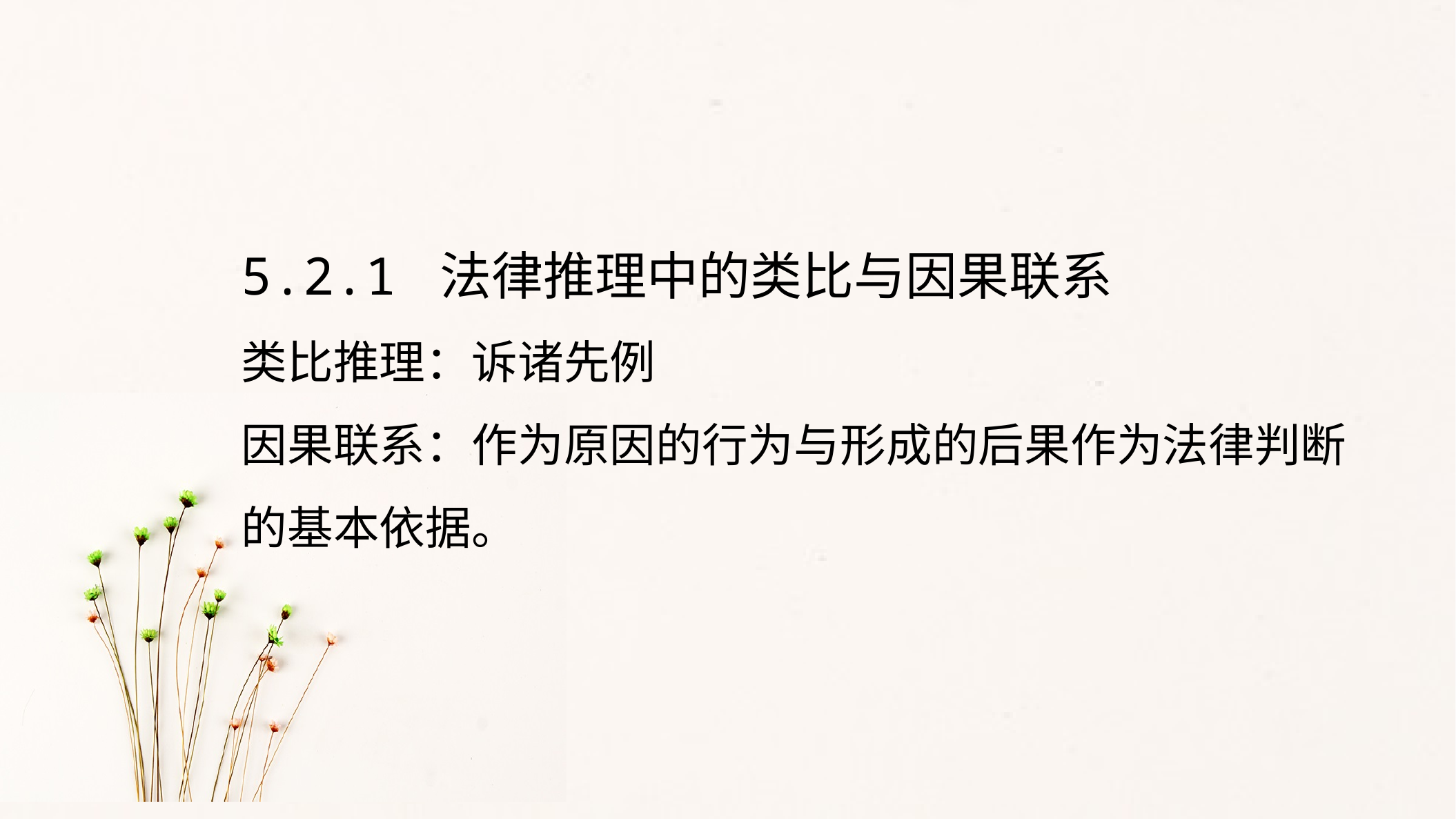

5.2.1 法律推理中的类比与因果联系
类比推理：诉诸先例
因果联系：作为原因的行为与形成的后果作为法律判断的基本依据。